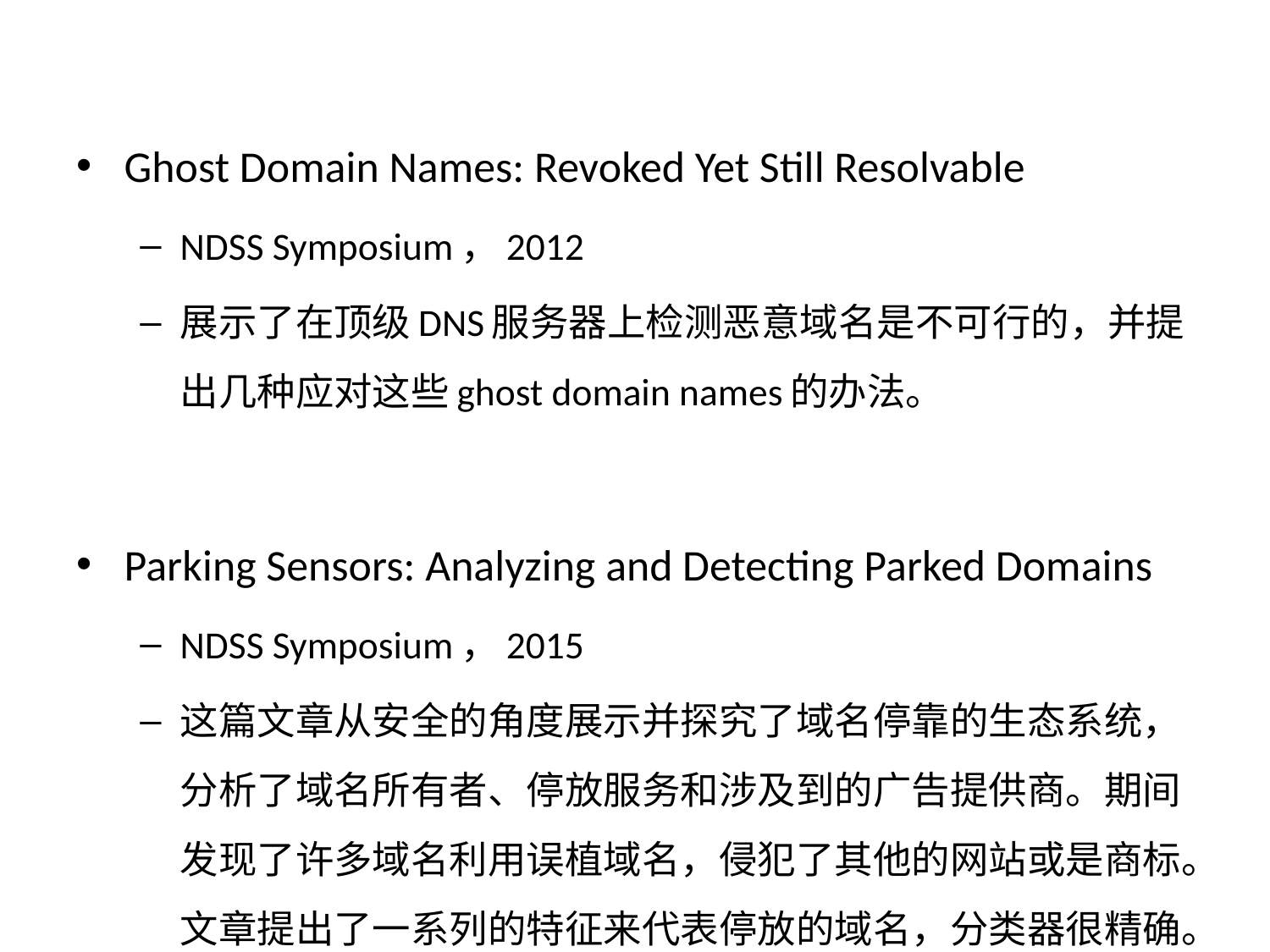

Ghost Domain Names: Revoked Yet Still Resolvable
NDSS Symposium，2012
展示了在顶级DNS服务器上检测恶意域名是不可行的，并提出几种应对这些ghost domain names的办法。

Parking Sensors: Analyzing and Detecting Parked Domains
NDSS Symposium，2015
这篇文章从安全的角度展示并探究了域名停靠的生态系统，分析了域名所有者、停放服务和涉及到的广告提供商。期间发现了许多域名利用误植域名，侵犯了其他的网站或是商标。文章提出了一系列的特征来代表停放的域名，分类器很精确。